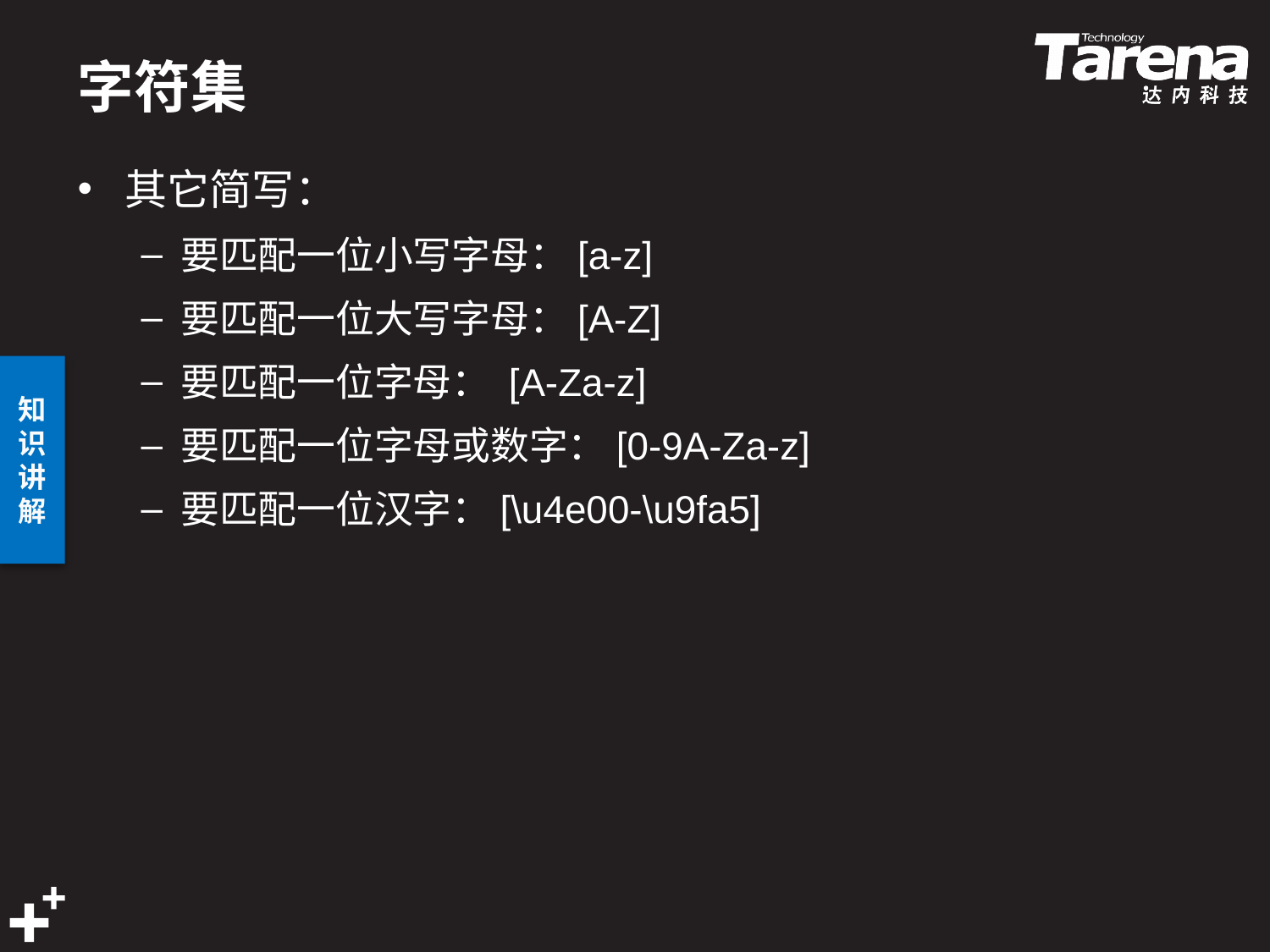

# 字符集
其它简写：
要匹配一位小写字母：[a-z]
要匹配一位大写字母：[A-Z]
要匹配一位字母： [A-Za-z]
要匹配一位字母或数字：[0-9A-Za-z]
要匹配一位汉字：[\u4e00-\u9fa5]